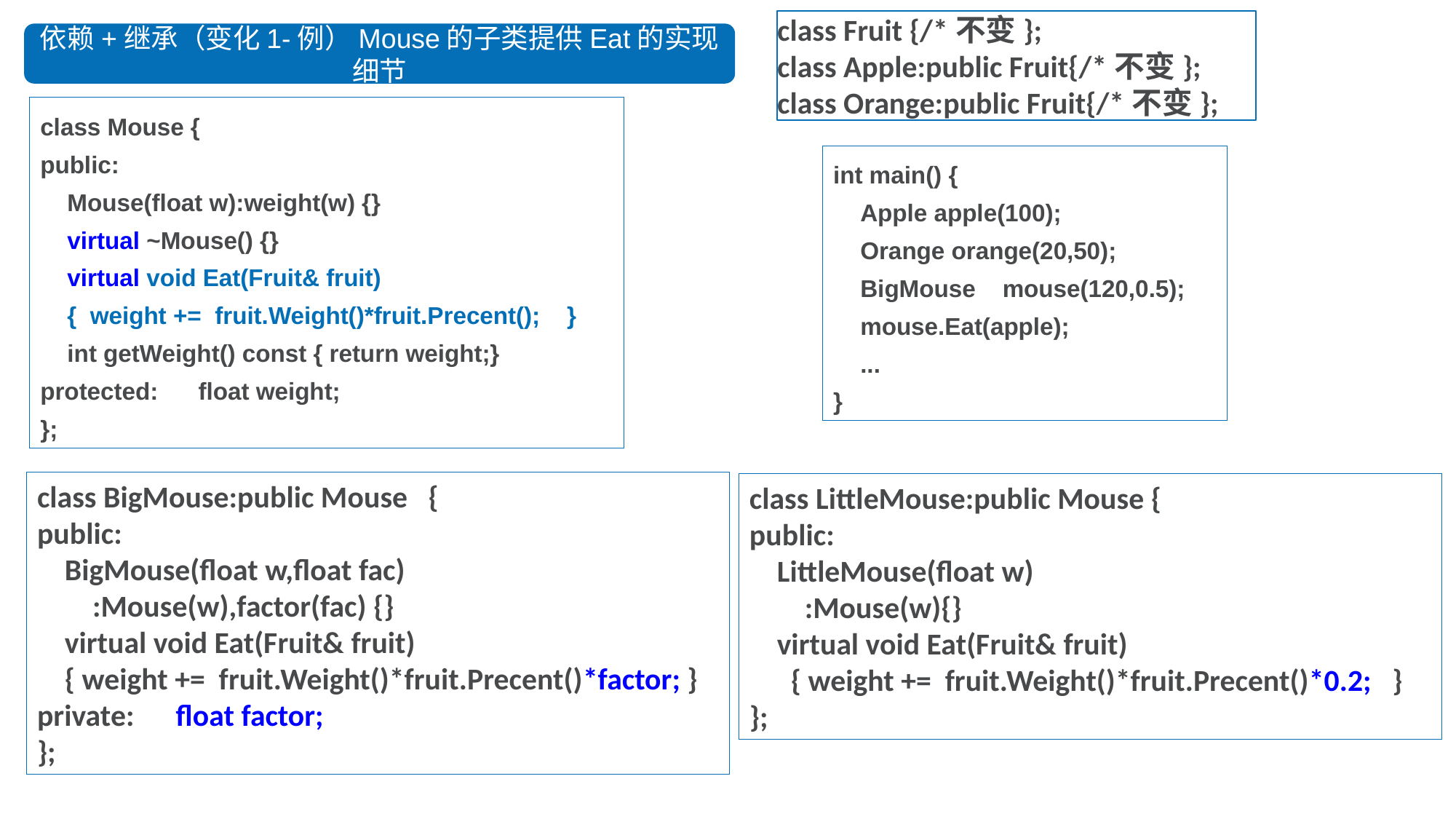

class Fruit {/*不变};
class Apple:public Fruit{/*不变};
class Orange:public Fruit{/*不变};
依赖+继承（变化1-例）Mouse的子类提供Eat的实现细节
class Mouse {
public:
    Mouse(float w):weight(w) {}
    virtual ~Mouse() {}
    virtual void Eat(Fruit& fruit)
    {  weight +=  fruit.Weight()*fruit.Precent();    }
    int getWeight() const { return weight;}
protected:      float weight;
};
int main() {
    Apple apple(100);
    Orange orange(20,50);
    BigMouse    mouse(120,0.5);
    mouse.Eat(apple);
    ...
}
class BigMouse:public Mouse   {
public:
    BigMouse(float w,float fac)
        :Mouse(w),factor(fac) {}
    virtual void Eat(Fruit& fruit)
    { weight +=  fruit.Weight()*fruit.Precent()*factor; }
private:      float factor;
};
class LittleMouse:public Mouse {
public:
    LittleMouse(float w)
        :Mouse(w){}
    virtual void Eat(Fruit& fruit)
      { weight +=  fruit.Weight()*fruit.Precent()*0.2;   }
};